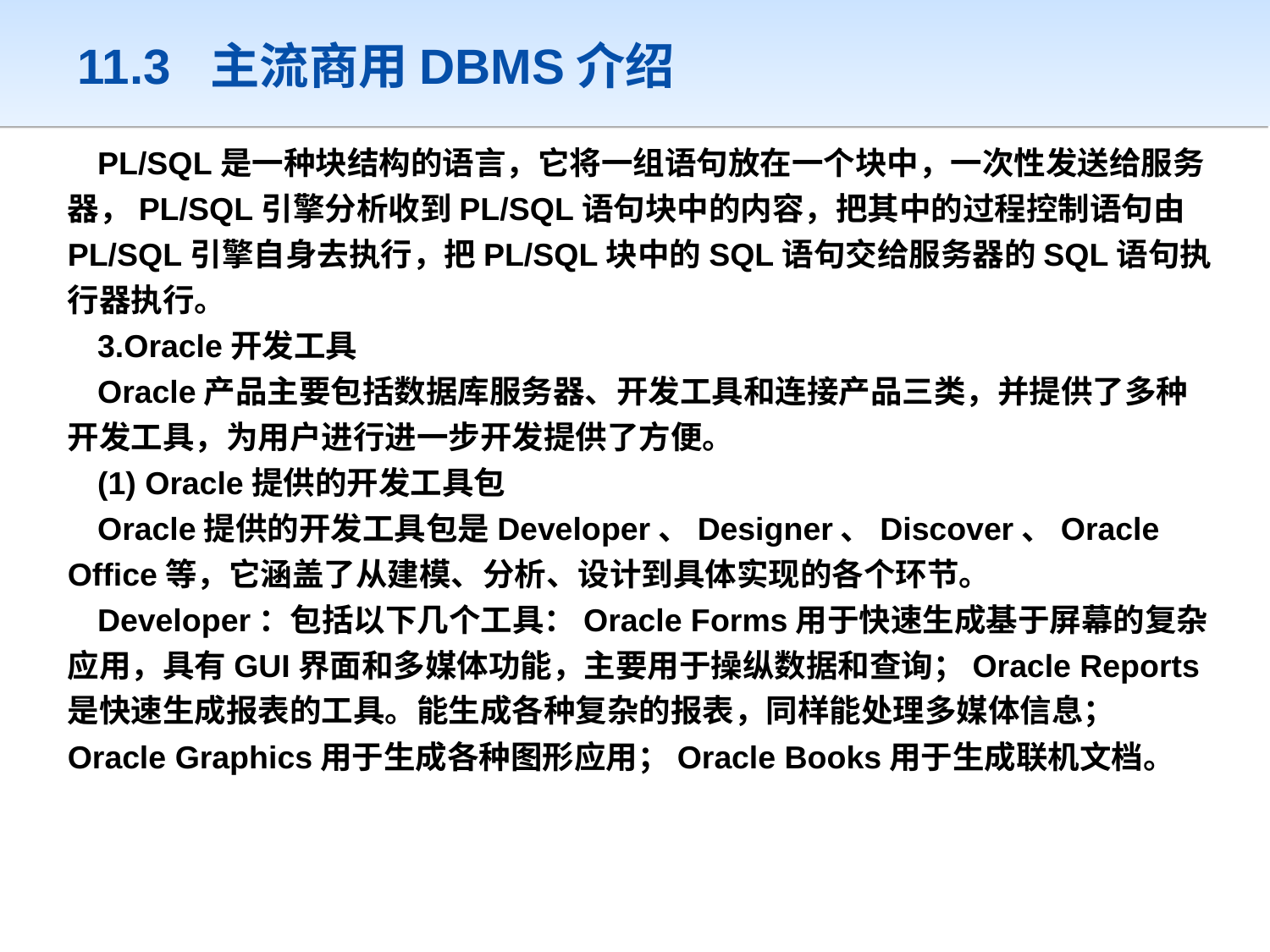

# 11.3  主流商用DBMS介绍
PL/SQL是一种块结构的语言，它将一组语句放在一个块中，一次性发送给服务器，PL/SQL引擎分析收到PL/SQL语句块中的内容，把其中的过程控制语句由PL/SQL引擎自身去执行，把PL/SQL块中的SQL语句交给服务器的SQL语句执行器执行。
3.Oracle开发工具
Oracle产品主要包括数据库服务器、开发工具和连接产品三类，并提供了多种开发工具，为用户进行进一步开发提供了方便。
(1) Oracle提供的开发工具包
Oracle提供的开发工具包是Developer、Designer、Discover、Oracle Office等，它涵盖了从建模、分析、设计到具体实现的各个环节。
Developer：包括以下几个工具：Oracle Forms用于快速生成基于屏幕的复杂应用，具有GUI界面和多媒体功能，主要用于操纵数据和查询；Oracle Reports是快速生成报表的工具。能生成各种复杂的报表，同样能处理多媒体信息；Oracle Graphics用于生成各种图形应用；Oracle Books用于生成联机文档。